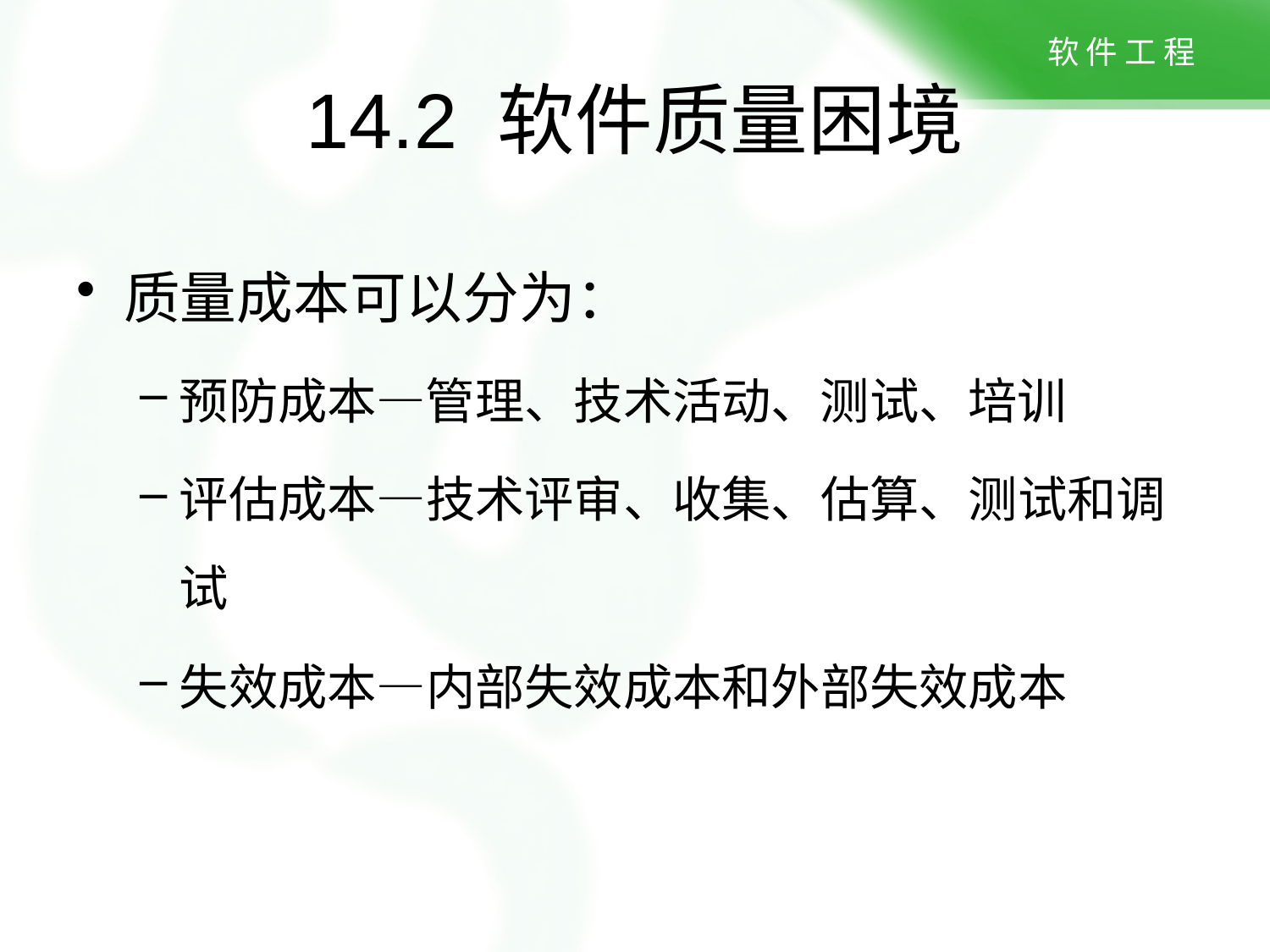

# 14.2 软件质量困境
质量成本可以分为：
预防成本—管理、技术活动、测试、培训
评估成本—技术评审、收集、估算、测试和调试
失效成本—内部失效成本和外部失效成本